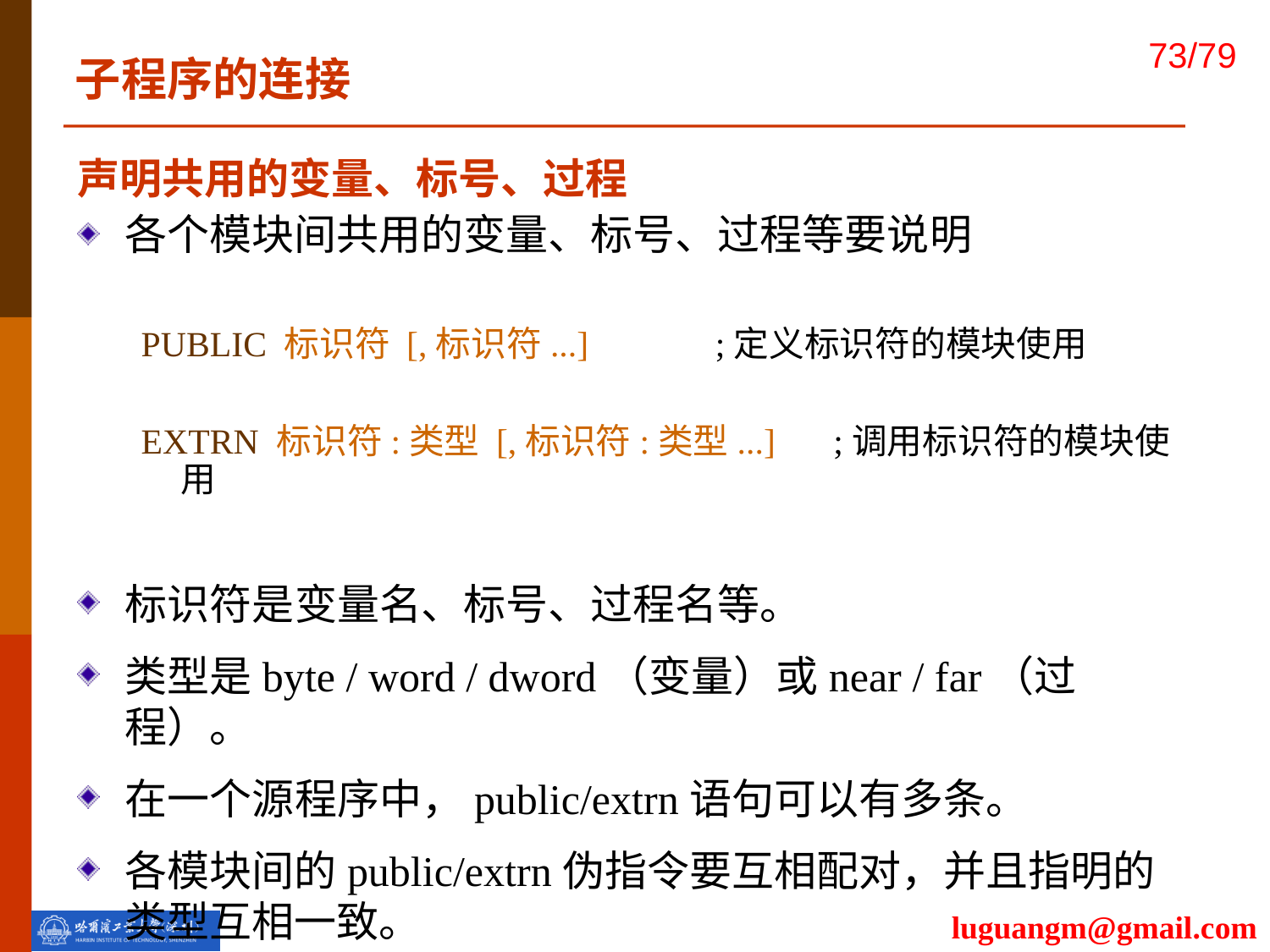

子程序的连接
声明共用的变量、标号、过程
各个模块间共用的变量、标号、过程等要说明

PUBLIC 标识符 [,标识符...] 	   ;定义标识符的模块使用

EXTRN 标识符:类型 [,标识符:类型...]	  ;调用标识符的模块使用

标识符是变量名、标号、过程名等。
类型是byte / word / dword（变量）或near / far（过程）。
在一个源程序中，public/extrn语句可以有多条。
各模块间的public/extrn伪指令要互相配对，并且指明的类型互相一致。